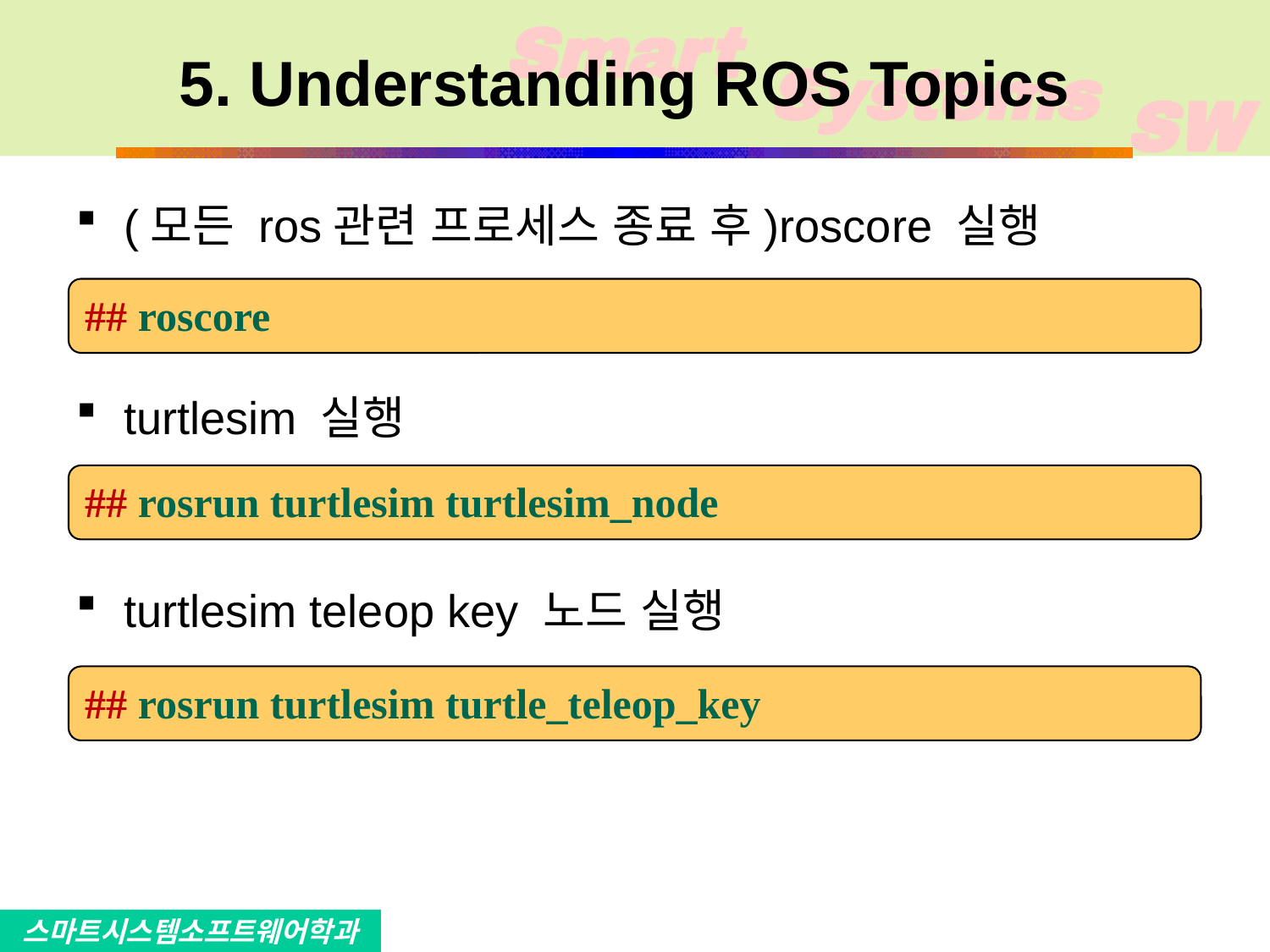

# 5. Understanding ROS Topics
(모든 ros관련 프로세스 종료 후)roscore 실행

turtlesim 실행

turtlesim teleop key 노드 실행
## roscore
## rosrun turtlesim turtlesim_node
## rosrun turtlesim turtle_teleop_key